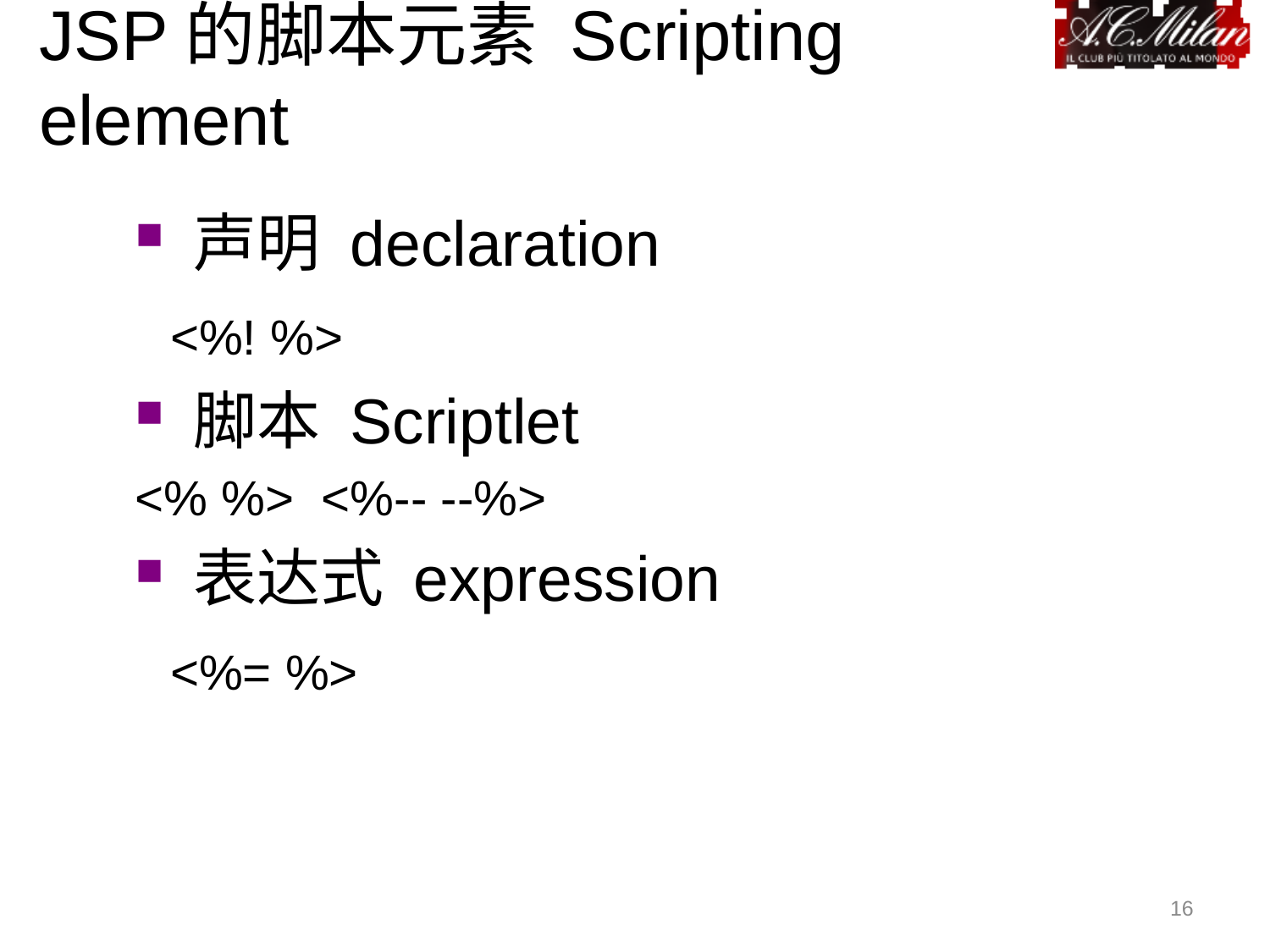

JSP的脚本元素 Scripting element
 声明 declaration
  <%! %>
 脚本 Scriptlet
<% %>  <%-- --%>
 表达式 expression
  <%= %>
16